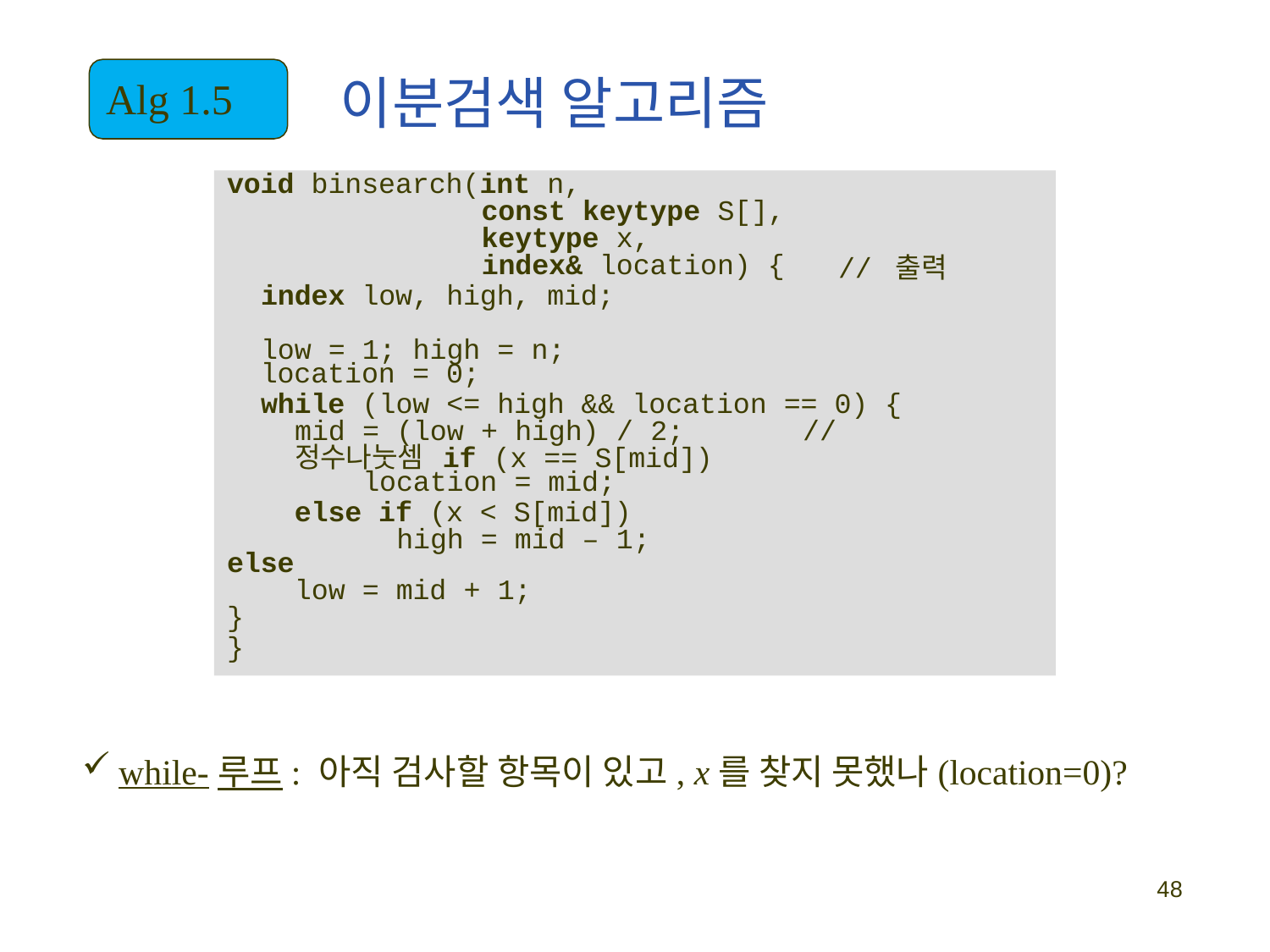

# 이분검색 알고리즘
Alg 1.5
void binsearch(int n,
const keytype S[],
keytype x,
index& location) {
index low, high, mid;
low = 1; high = n;

// 출력
location = 0;
while (low <= high && location == 0) {  mid = (low + high) / 2;	// 정수나눗셈  if (x == S[mid])
location = mid;
else if (x < S[mid])  high = mid – 1;
else
low = mid + 1;
}
}
while-루프: 아직 검사할 항목이 있고, x를 찾지 못했나(location=0)?
48